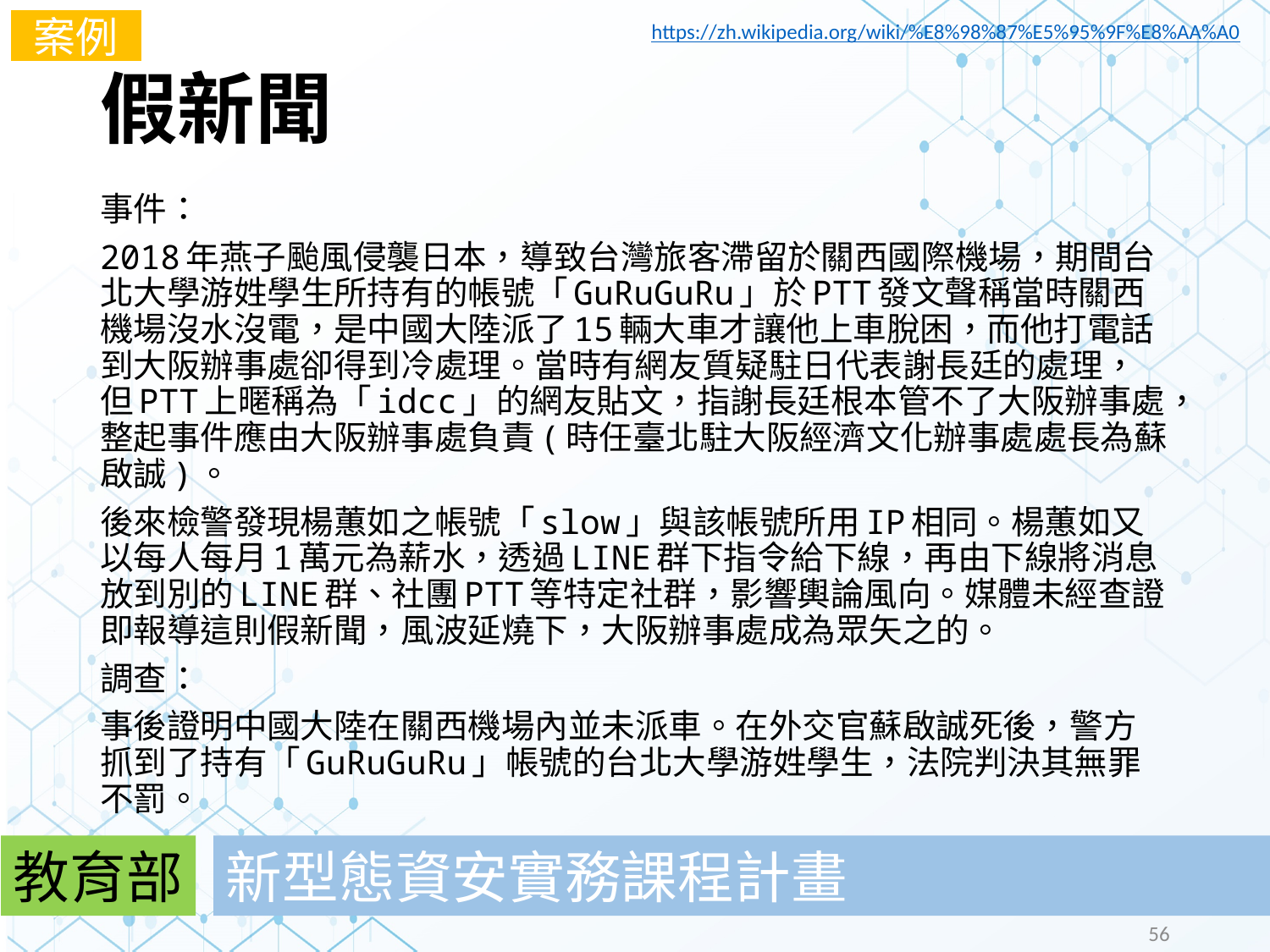

案例
https://zh.wikipedia.org/wiki/%E8%98%87%E5%95%9F%E8%AA%A0
# 假新聞
事件：
2018年燕子颱風侵襲日本，導致台灣旅客滯留於關西國際機場，期間台北大學游姓學生所持有的帳號「GuRuGuRu」於PTT發文聲稱當時關西機場沒水沒電，是中國大陸派了15輛大車才讓他上車脫困，而他打電話到大阪辦事處卻得到冷處理。當時有網友質疑駐日代表謝長廷的處理，但PTT上暱稱為「idcc」的網友貼文，指謝長廷根本管不了大阪辦事處，整起事件應由大阪辦事處負責(時任臺北駐大阪經濟文化辦事處處長為蘇啟誠)。
後來檢警發現楊蕙如之帳號「slow」與該帳號所用IP相同。楊蕙如又以每人每月1萬元為薪水，透過LINE群下指令給下線，再由下線將消息放到別的LINE群、社團PTT等特定社群，影響輿論風向。媒體未經查證即報導這則假新聞，風波延燒下，大阪辦事處成為眾矢之的。
調查：
事後證明中國大陸在關西機場內並未派車。在外交官蘇啟誠死後，警方抓到了持有「GuRuGuRu」帳號的台北大學游姓學生，法院判決其無罪不罰。
教育部
新型態資安實務課程計畫
56